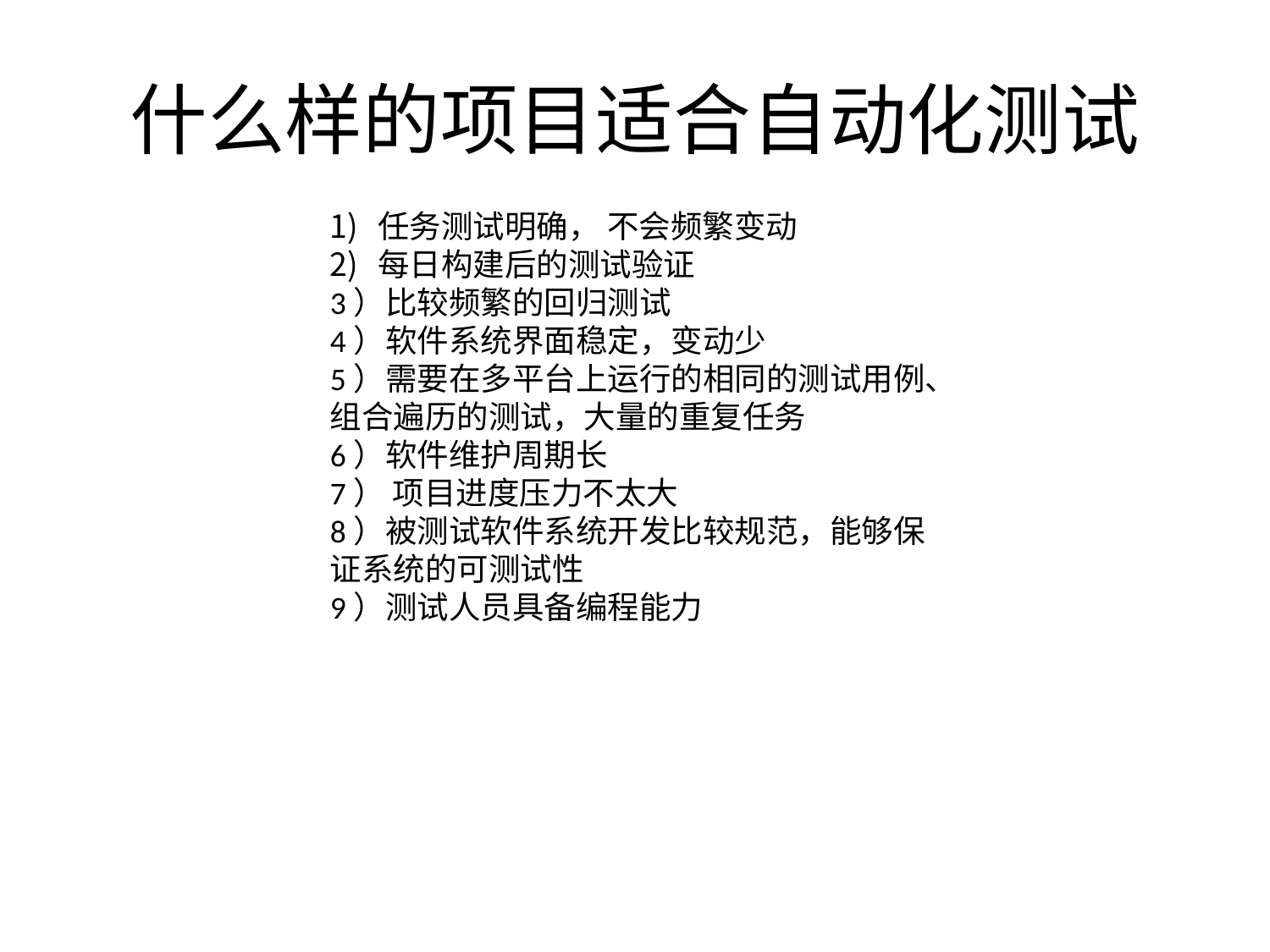

# 什么样的项目适合自动化测试
任务测试明确， 不会频繁变动
每日构建后的测试验证
3）比较频繁的回归测试
4）软件系统界面稳定，变动少
5）需要在多平台上运行的相同的测试用例、组合遍历的测试，大量的重复任务
6）软件维护周期长
7） 项目进度压力不太大
8）被测试软件系统开发比较规范，能够保证系统的可测试性
9）测试人员具备编程能力